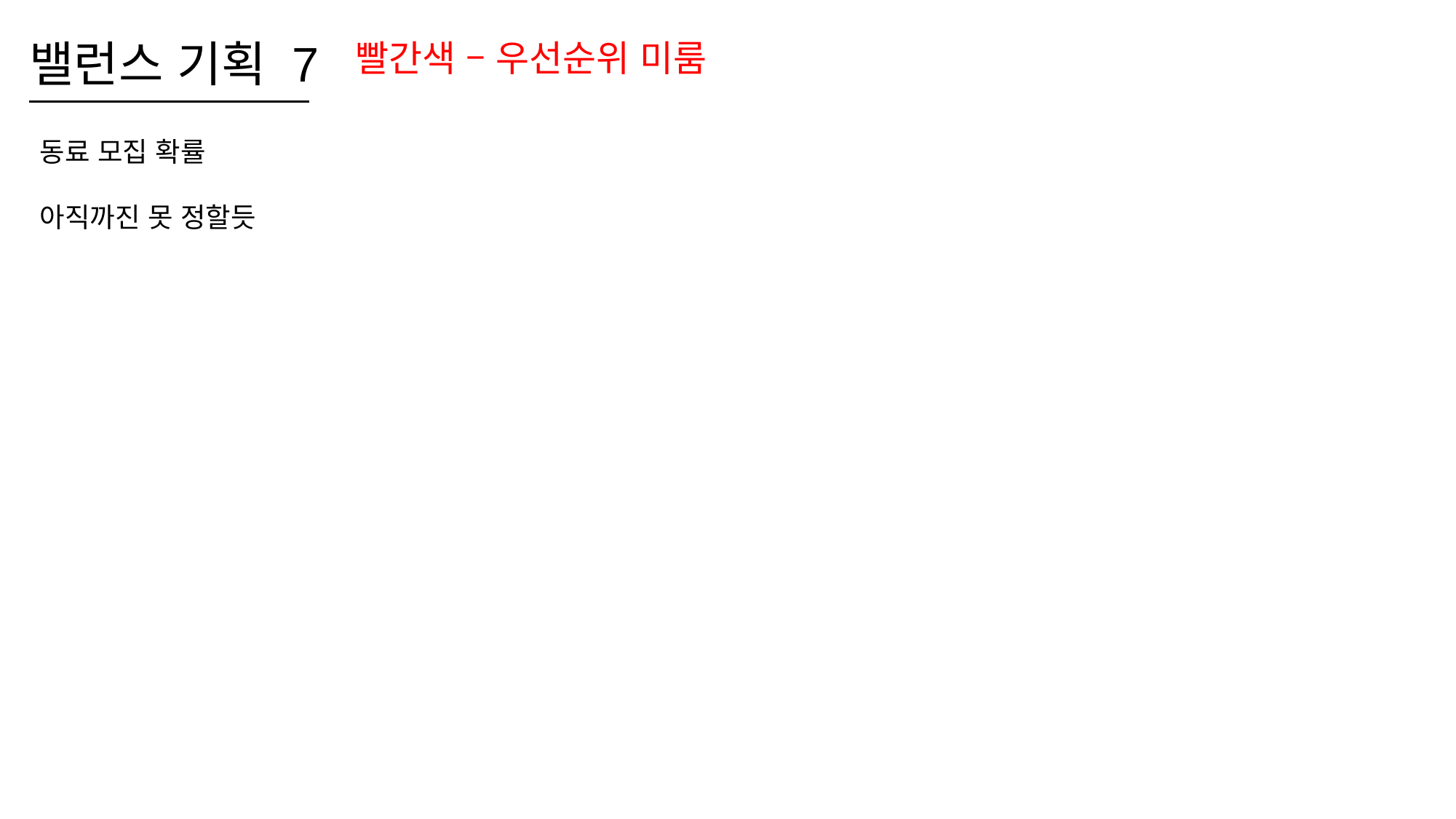

밸런스 기획 7
빨간색 – 우선순위 미룸
동료 모집 확률

아직까진 못 정할듯